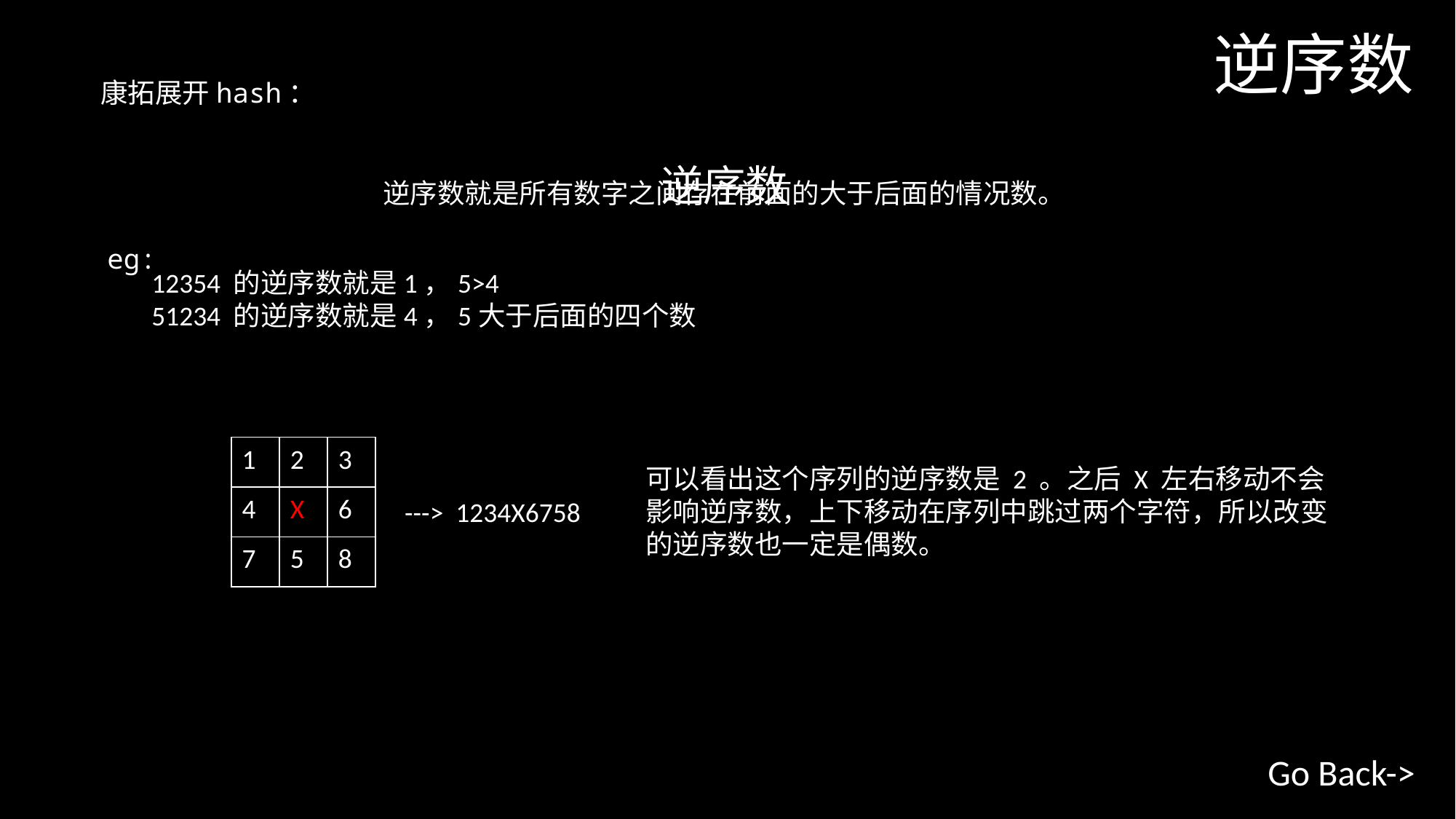

逆序数
康拓展开hash：
逆序数
逆序数就是所有数字之间存在前面的大于后面的情况数。
eg:
12354 的逆序数就是1，5>4
51234 的逆序数就是4，5大于后面的四个数

| 1 | 2 | 3 |
| --- | --- | --- |
| 4 | X | 6 |
| 7 | 5 | 8 |
可以看出这个序列的逆序数是 2 。之后 X 左右移动不会影响逆序数，上下移动在序列中跳过两个字符，所以改变的逆序数也一定是偶数。
--->  1234X6758
Go Back->